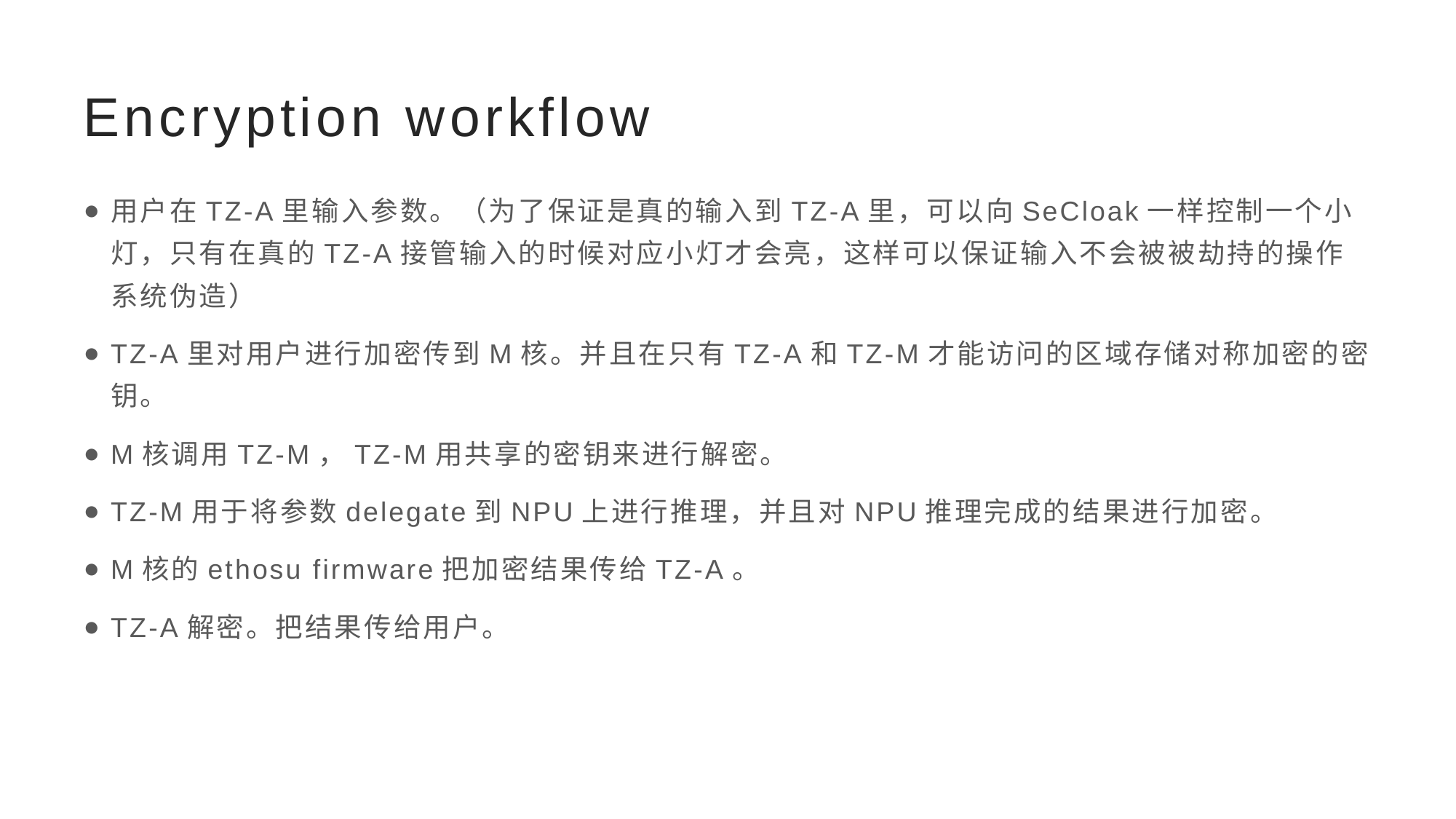

# Encryption workflow
用户在TZ-A里输入参数。（为了保证是真的输入到TZ-A里，可以向SeCloak一样控制一个小灯，只有在真的TZ-A接管输入的时候对应小灯才会亮，这样可以保证输入不会被被劫持的操作系统伪造）
TZ-A里对用户进行加密传到M核。并且在只有TZ-A和TZ-M才能访问的区域存储对称加密的密钥。
M核调用TZ-M，TZ-M用共享的密钥来进行解密。
TZ-M用于将参数delegate到NPU上进行推理，并且对NPU推理完成的结果进行加密。
M核的ethosu firmware把加密结果传给TZ-A。
TZ-A解密。把结果传给用户。